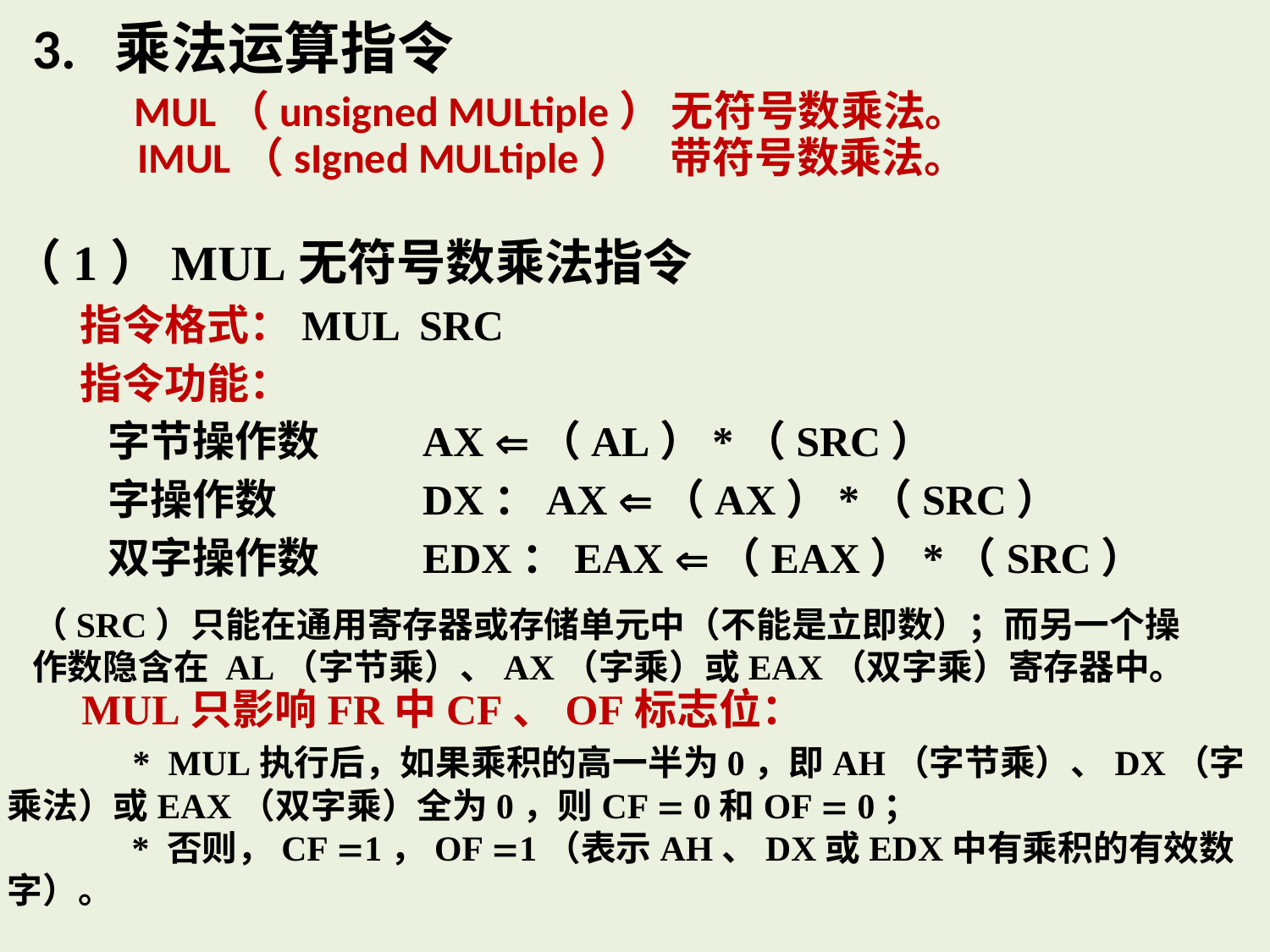

3.  乘法运算指令
        MUL（unsigned MULtiple） 无符号数乘法。
           IMUL（sIgned MULtiple）    带符号数乘法。
（1）MUL无符号数乘法指令
      指令格式：MUL  SRC
      指令功能：
         字节操作数	  AX ⇐（AL）*（SRC）
         字操作数	  DX：AX ⇐（AX）*（SRC）
         双字操作数	  EDX：EAX ⇐（EAX）*（SRC）
（SRC）只能在通用寄存器或存储单元中（不能是立即数）；而另一个操作数隐含在 AL（字节乘）、AX（字乘）或EAX（双字乘）寄存器中。
       MUL只影响FR中CF、OF标志位：
            *  MUL执行后，如果乘积的高一半为0，即AH（字节乘）、DX（字乘法）或EAX（双字乘）全为0，则CF = 0和OF = 0；
              * 否则，CF =1，OF =1（表示AH、DX或EDX中有乘积的有效数字）。
152